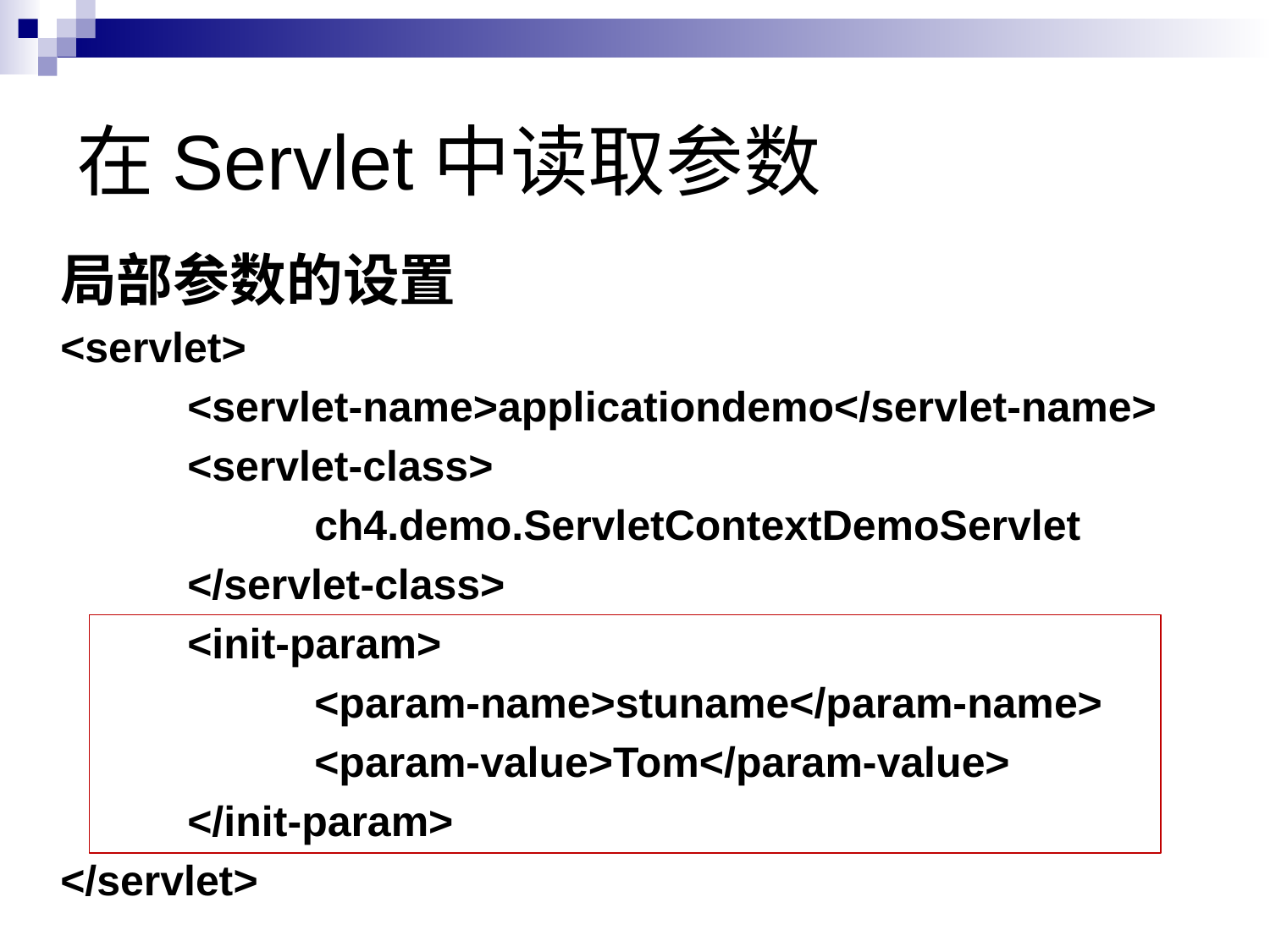

# 在Servlet中读取参数
	局部参数的设置
	<servlet>
		<servlet-name>applicationdemo</servlet-name>
		<servlet-class>
			ch4.demo.ServletContextDemoServlet
		</servlet-class>
		<init-param>
			<param-name>stuname</param-name>
			<param-value>Tom</param-value>
		</init-param>
	</servlet>

21